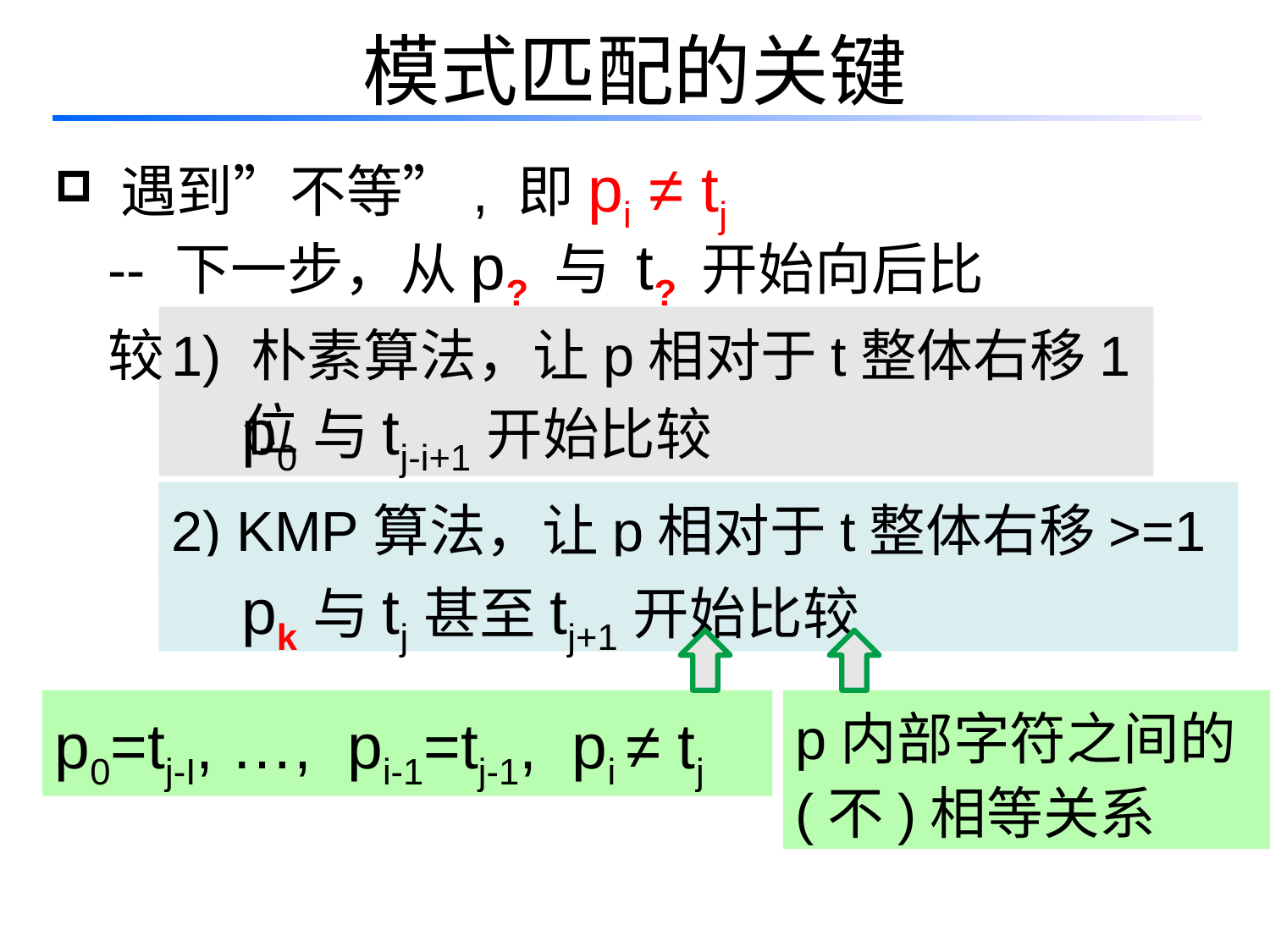

# 模式匹配的关键

 遇到”不等”, 即pi ≠ tj
-- 下一步，从p? 与 t? 开始向后比较
1) 朴素算法，让p相对于t整体右移1位
    p0与tj-i+1开始比较
2) KMP算法，让p相对于t整体右移>=1位
    pk与tj甚至tj+1开始比较

p0=tj-I, …,  pi-1=tj-1,  pi ≠ tj
p内部字符之间的
(不)相等关系